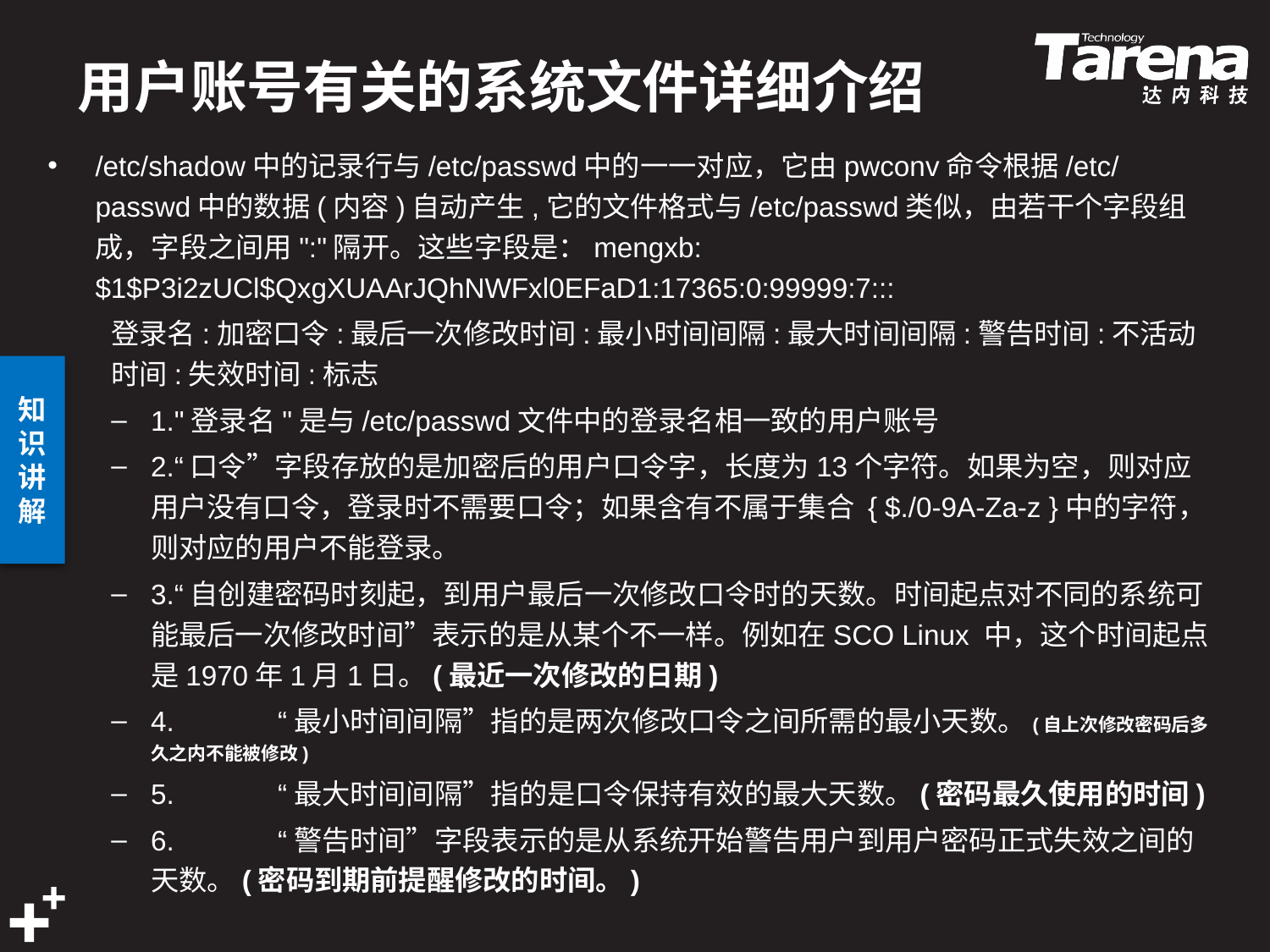

# 用户账号有关的系统文件详细介绍
/etc/shadow中的记录行与/etc/passwd中的一一对应，它由pwconv命令根据/etc/passwd中的数据(内容)自动产生,它的文件格式与/etc/passwd类似，由若干个字段组成，字段之间用":"隔开。这些字段是：mengxb:$1$P3i2zUCl$QxgXUAArJQhNWFxl0EFaD1:17365:0:99999:7:::
登录名:加密口令:最后一次修改时间:最小时间间隔:最大时间间隔:警告时间:不活动时间:失效时间:标志
1."登录名"是与/etc/passwd文件中的登录名相一致的用户账号
2.“口令”字段存放的是加密后的用户口令字，长度为13个字符。如果为空，则对应用户没有口令，登录时不需要口令；如果含有不属于集合 { $./0-9A-Za-z }中的字符，则对应的用户不能登录。
3.“自创建密码时刻起，到用户最后一次修改口令时的天数。时间起点对不同的系统可能最后一次修改时间”表示的是从某个不一样。例如在SCO Linux 中，这个时间起点是1970年1月1日。(最近一次修改的日期)
4.	“最小时间间隔”指的是两次修改口令之间所需的最小天数。(自上次修改密码后多久之内不能被修改)
5.	“最大时间间隔”指的是口令保持有效的最大天数。(密码最久使用的时间)
6.	“警告时间”字段表示的是从系统开始警告用户到用户密码正式失效之间的天数。(密码到期前提醒修改的时间。)